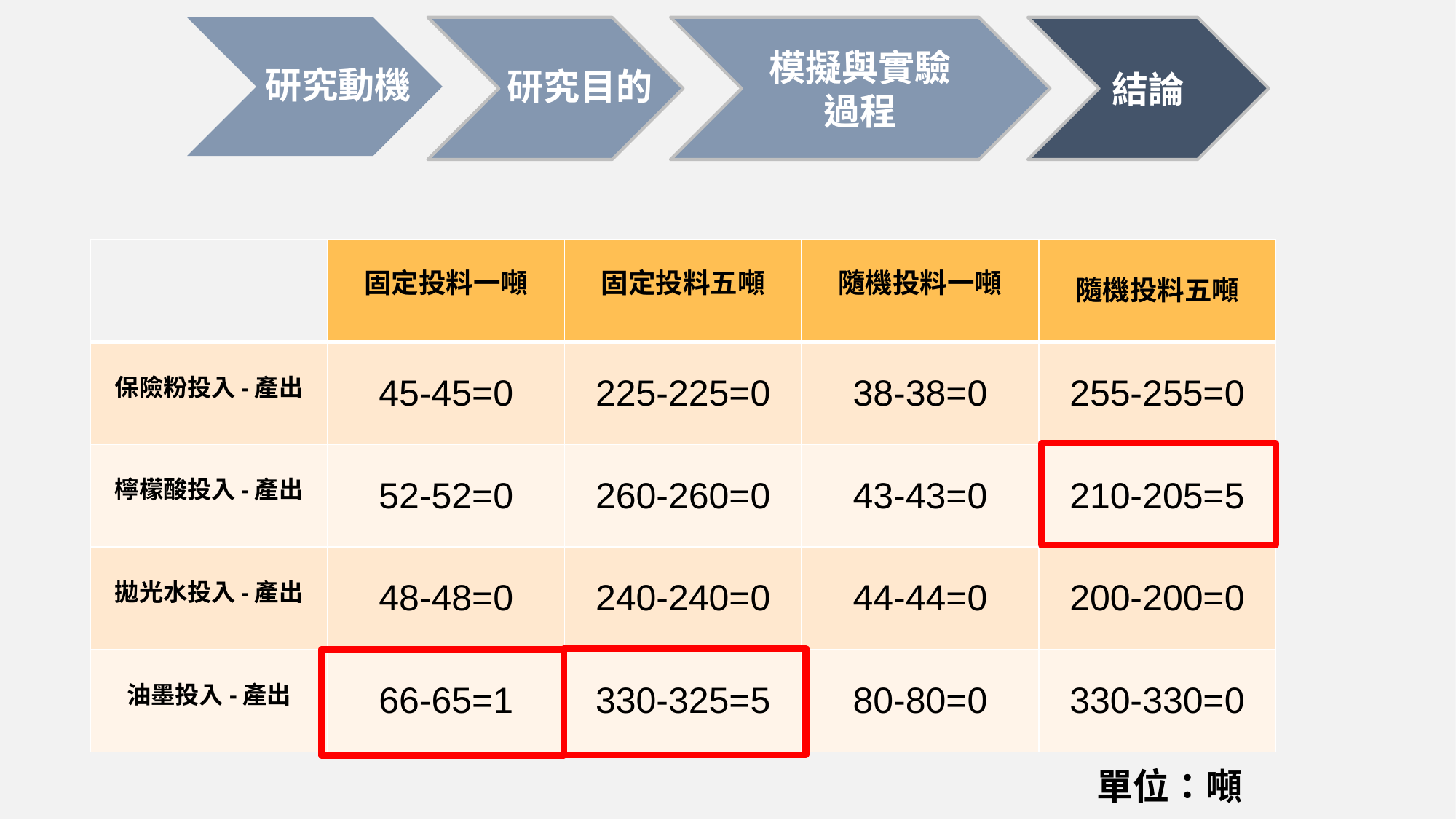

模擬與實驗過程

研究動機

研究目的
結論
|  | 固定投料一噸 | 固定投料五噸 | 隨機投料一噸 | 隨機投料五噸 |
| --- | --- | --- | --- | --- |
| 保險粉投入-產出 | 45-45=0 | 225-225=0 | 38-38=0 | 255-255=0 |
| 檸檬酸投入-產出 | 52-52=0 | 260-260=0 | 43-43=0 | 210-205=5 |
| 拋光水投入-產出 | 48-48=0 | 240-240=0 | 44-44=0 | 200-200=0 |
| 油墨投入-產出 | 66-65=1 | 330-325=5 | 80-80=0 | 330-330=0 |

單位：噸